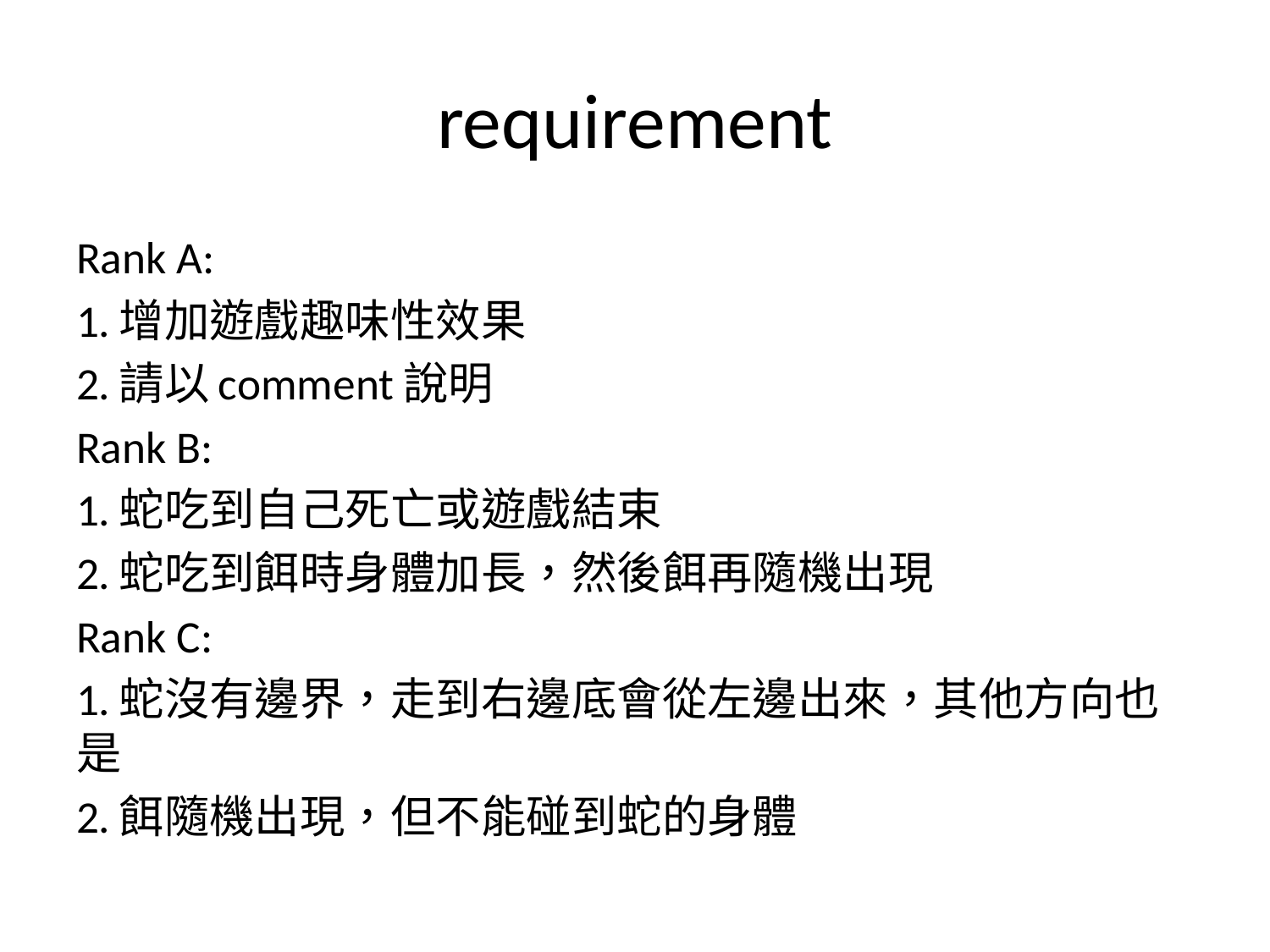

# requirement
Rank A:
1.增加遊戲趣味性效果
2.請以comment說明
Rank B:
1.蛇吃到自己死亡或遊戲結束
2.蛇吃到餌時身體加長，然後餌再隨機出現
Rank C:
1.蛇沒有邊界，走到右邊底會從左邊出來，其他方向也是
2.餌隨機出現，但不能碰到蛇的身體